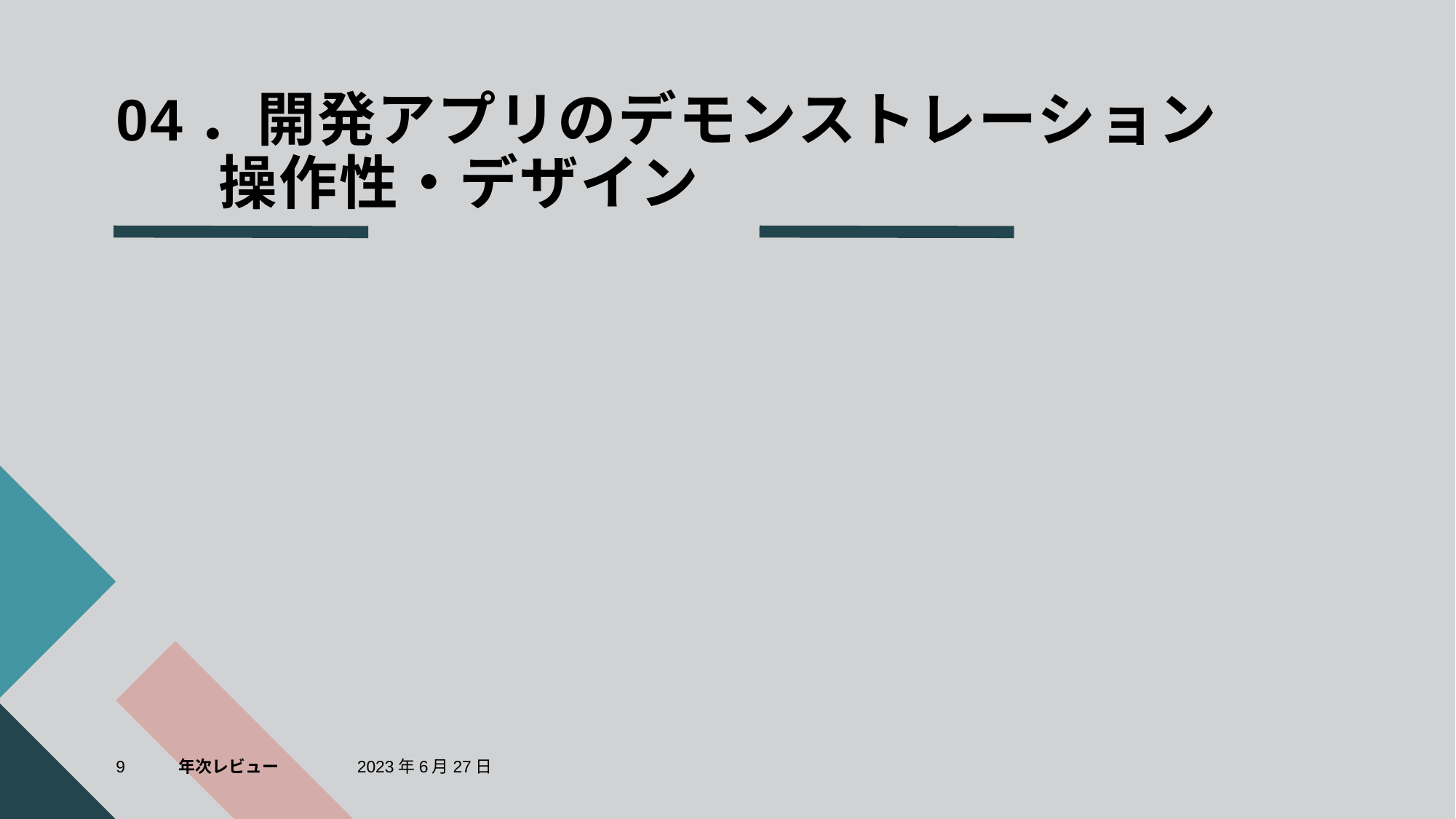

# 04．開発アプリのデモンストレーション 操作性・デザイン

9
年次レビュー
2023年6月27日